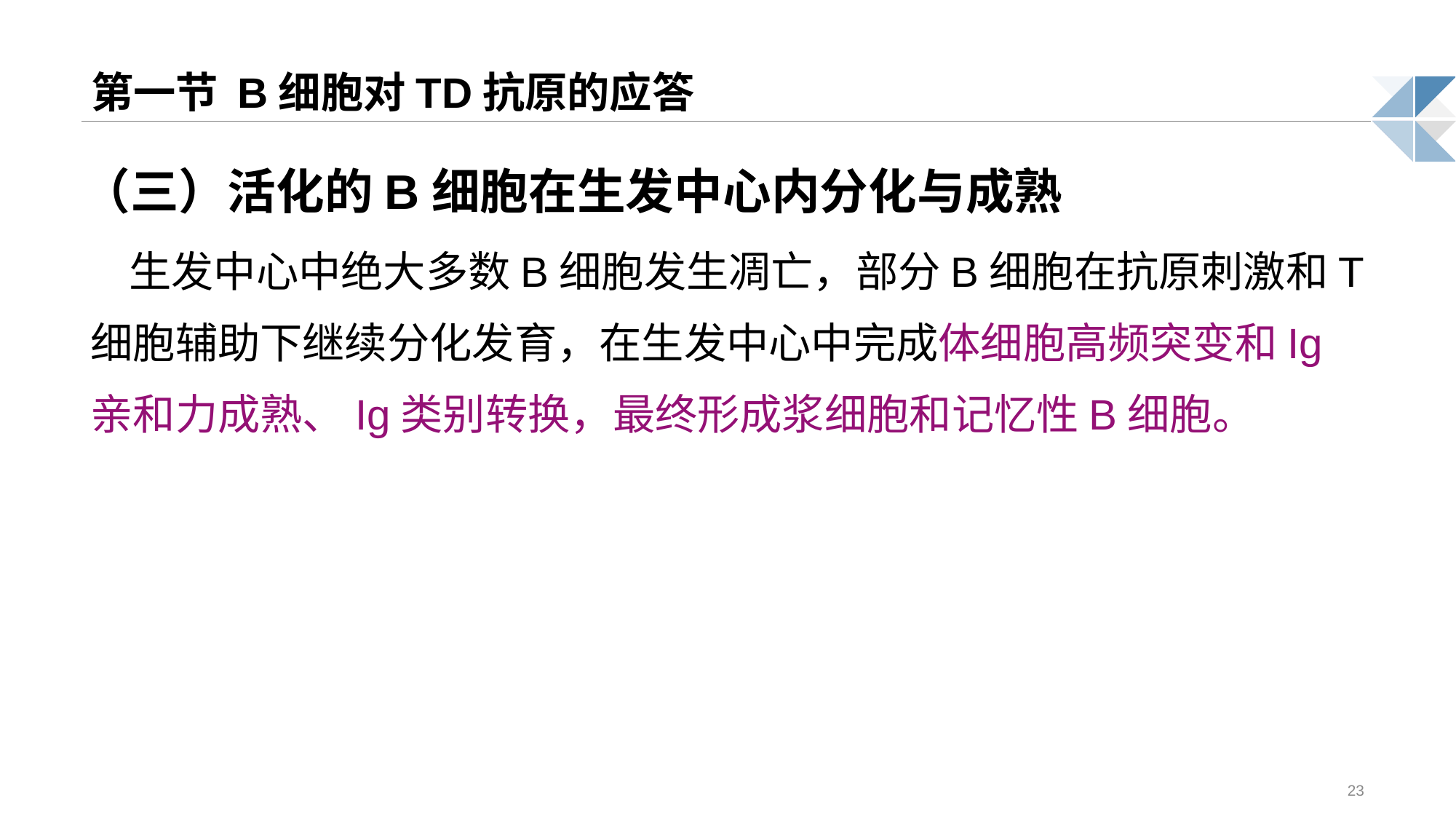

# 第一节 B细胞对TD抗原的应答
（三）活化的B细胞在生发中心内分化与成熟
   生发中心中绝大多数B细胞发生凋亡，部分B细胞在抗原刺激和T细胞辅助下继续分化发育，在生发中心中完成体细胞高频突变和Ig亲和力成熟、Ig类别转换，最终形成浆细胞和记忆性B细胞。
23